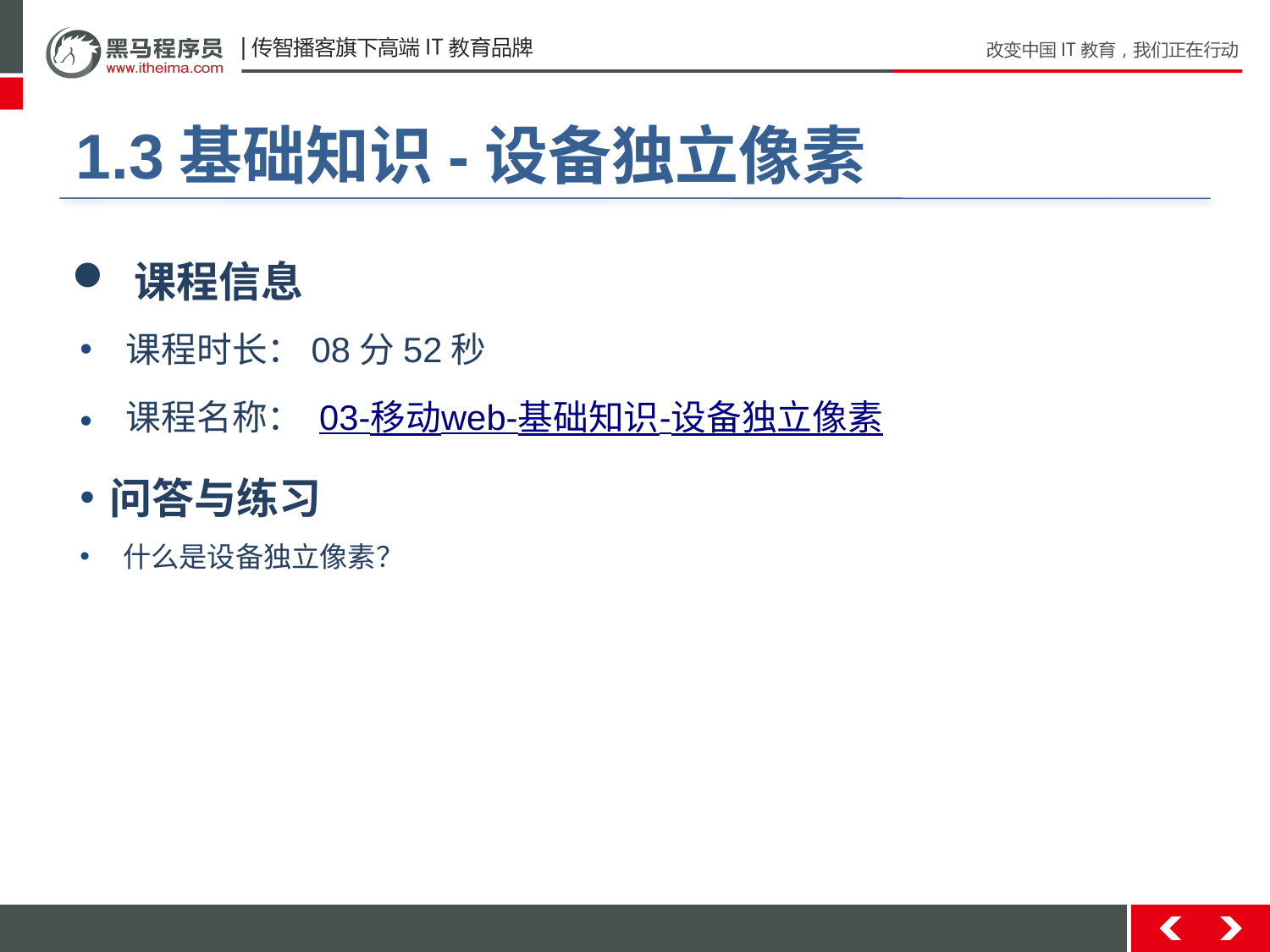

#
1.3基础知识-设备独立像素
 课程信息
 课程时长：08分52秒
 课程名称： 03-移动web-基础知识-设备独立像素
问答与练习
 什么是设备独立像素？